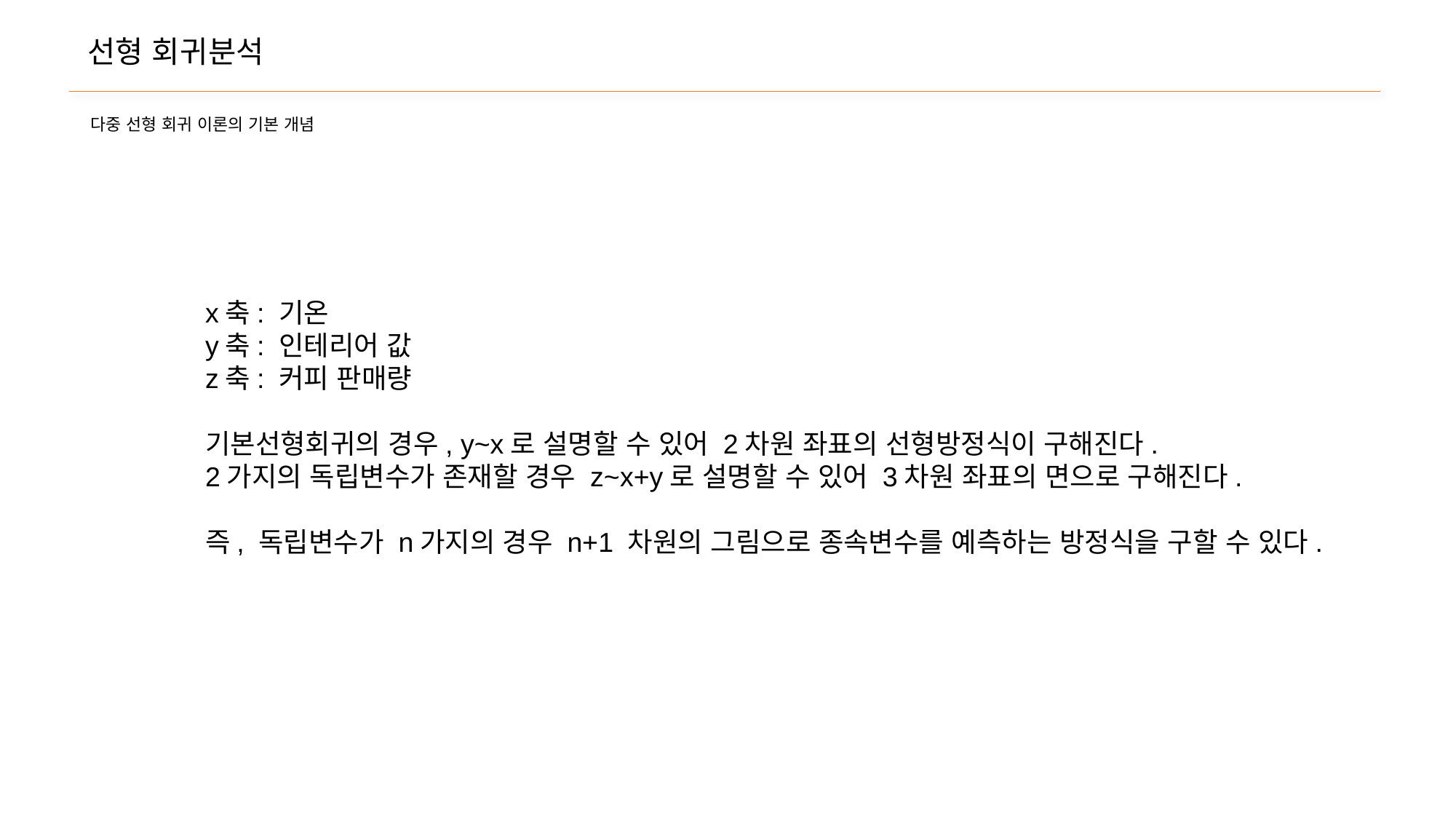

선형 회귀분석
다중 선형 회귀 이론의 기본 개념
x축: 기온
y축: 인테리어 값
z축: 커피 판매량

기본선형회귀의 경우, y~x로 설명할 수 있어 2차원 좌표의 선형방정식이 구해진다.
2가지의 독립변수가 존재할 경우 z~x+y로 설명할 수 있어 3차원 좌표의 면으로 구해진다.

즉, 독립변수가 n가지의 경우 n+1 차원의 그림으로 종속변수를 예측하는 방정식을 구할 수 있다.